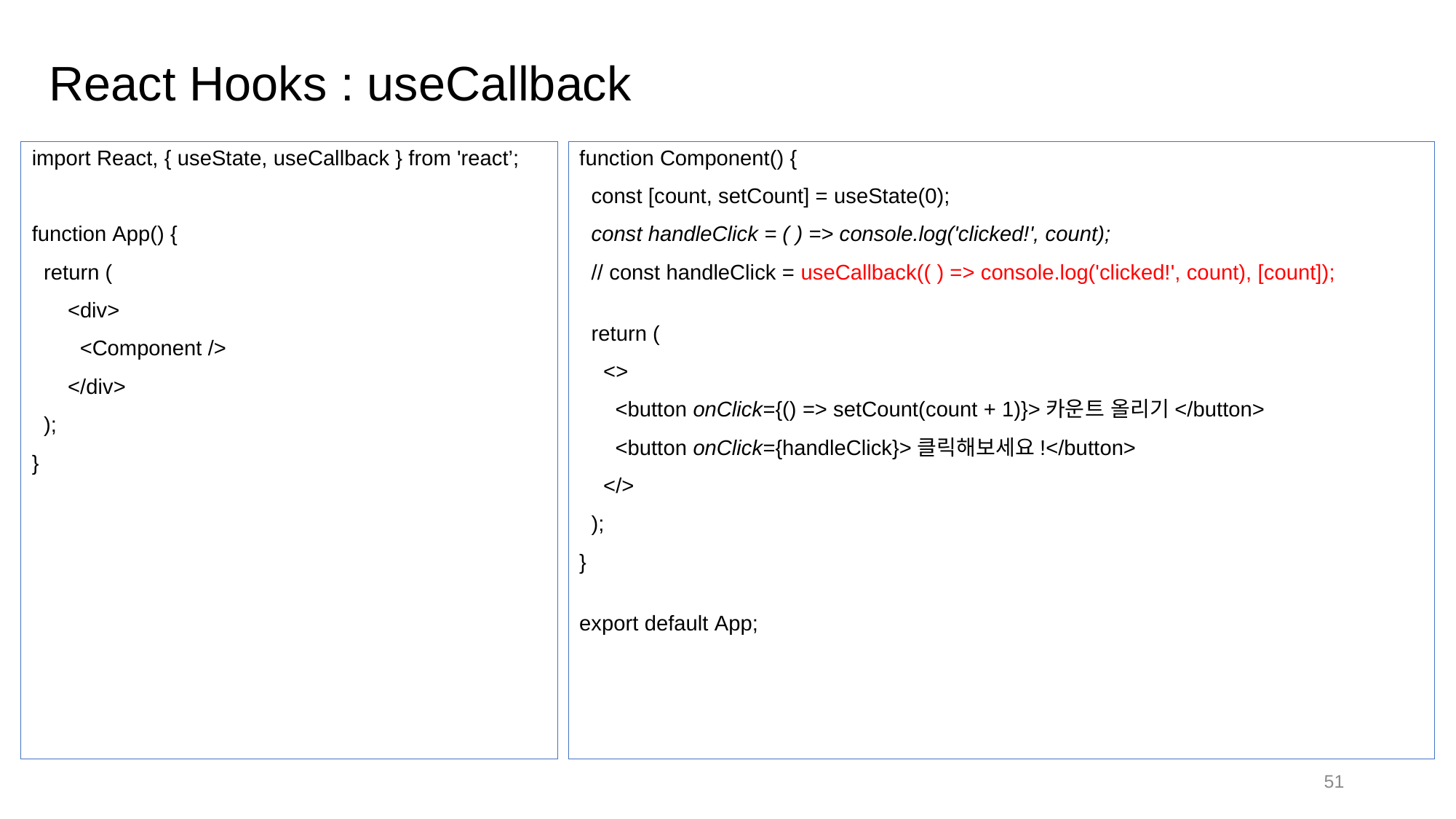

# React Hooks : useCallback
import React, { useState, useCallback } from 'react’;

function App() {
  return (
      <div>
        <Component />
      </div>
  );
}

function Component() {
  const [count, setCount] = useState(0);
  const handleClick = ( ) => console.log('clicked!', count);
  // const handleClick = useCallback(( ) => console.log('clicked!', count), [count]);
  return (
    <>
      <button onClick={() => setCount(count + 1)}>카운트 올리기</button>
      <button onClick={handleClick}>클릭해보세요!</button>
    </>
  );
}
export default App;
51